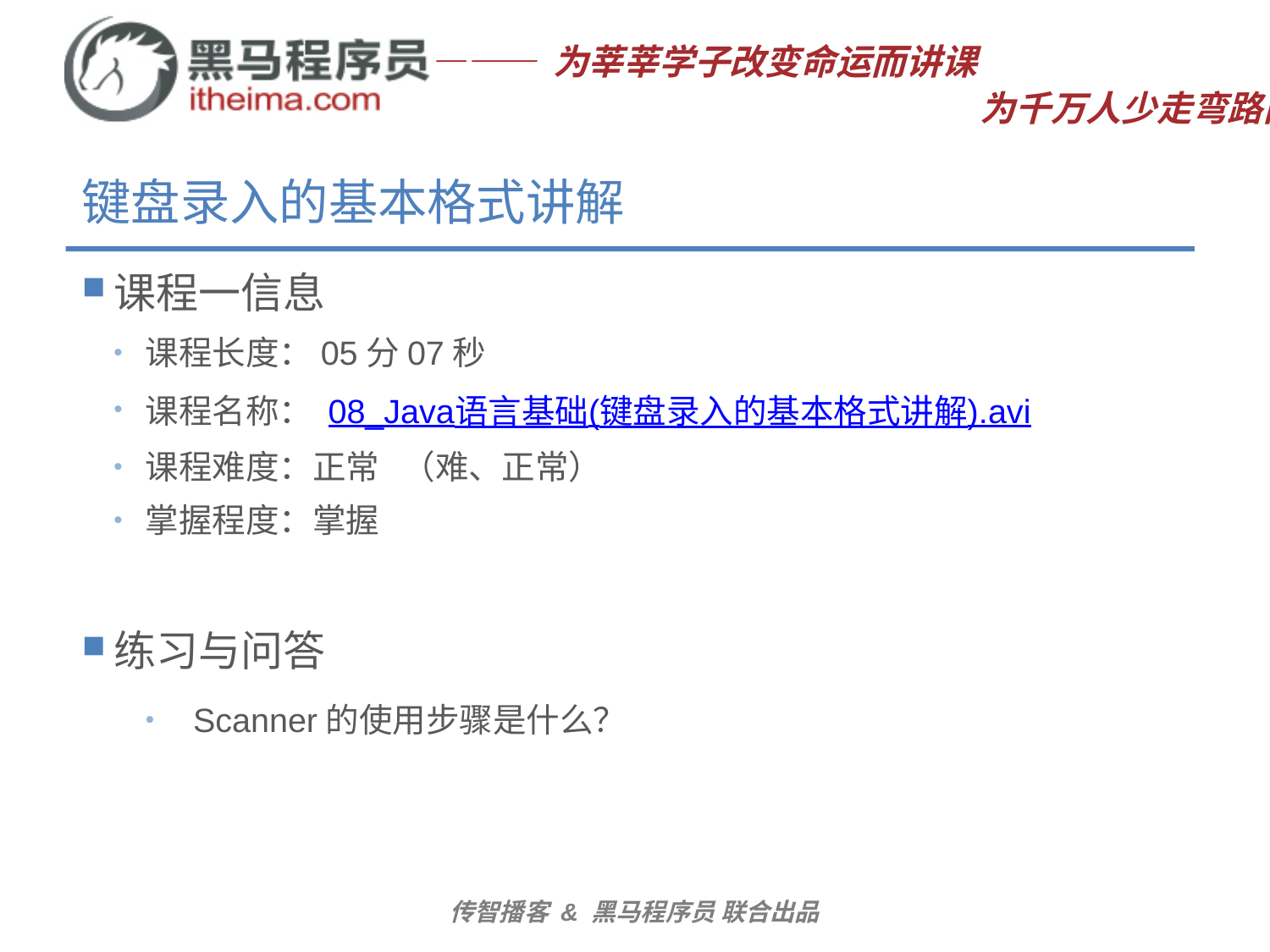

# 键盘录入的基本格式讲解
课程一信息
课程长度：05分07秒
课程名称： 08_Java语言基础(键盘录入的基本格式讲解).avi
课程难度：正常   （难、正常）
掌握程度：掌握

练习与问答
Scanner的使用步骤是什么？